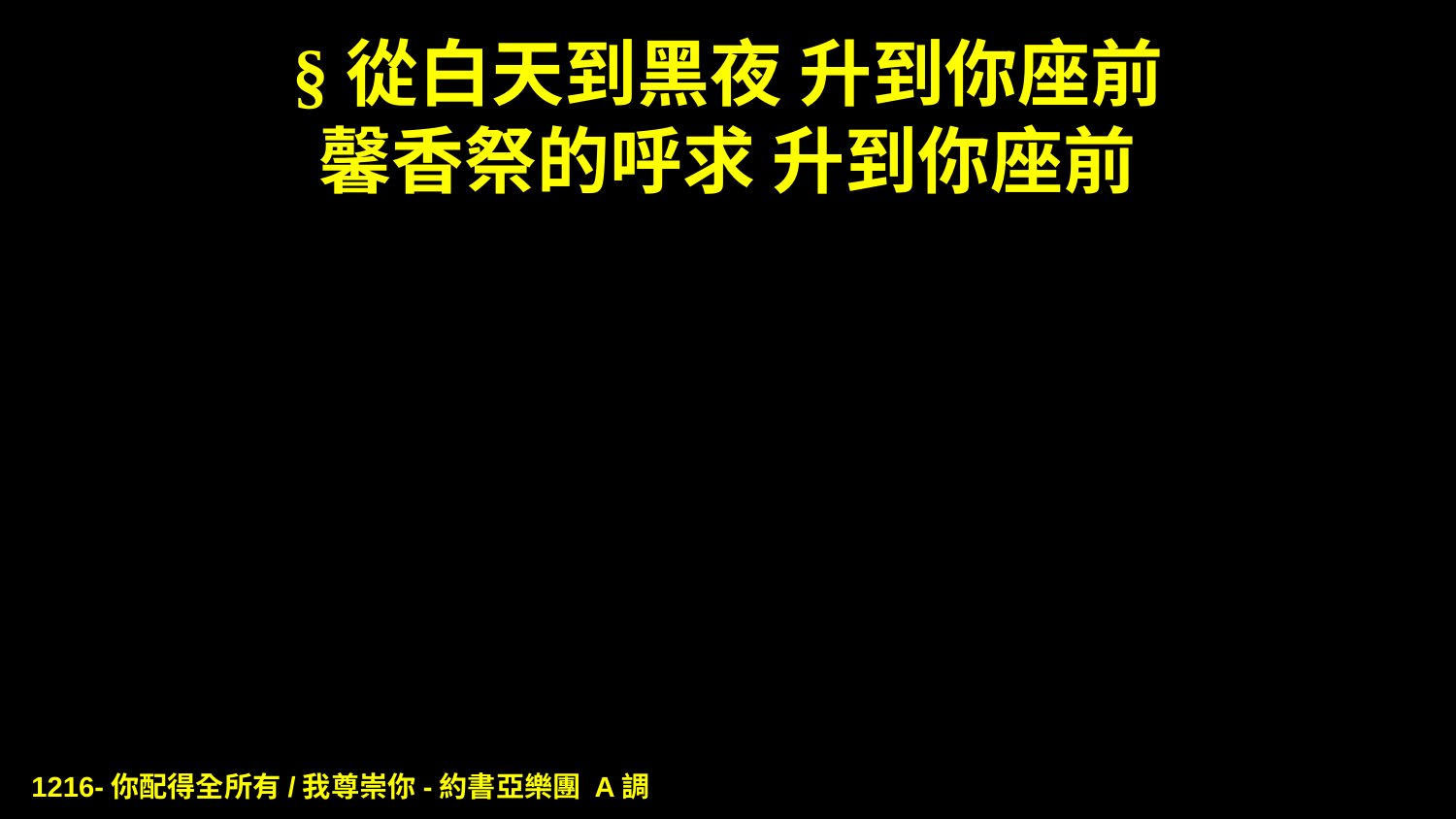

# §從白天到黑夜 升到你座前 馨香祭的呼求 升到你座前
1216-你配得全所有/我尊崇你-約書亞樂團 A調